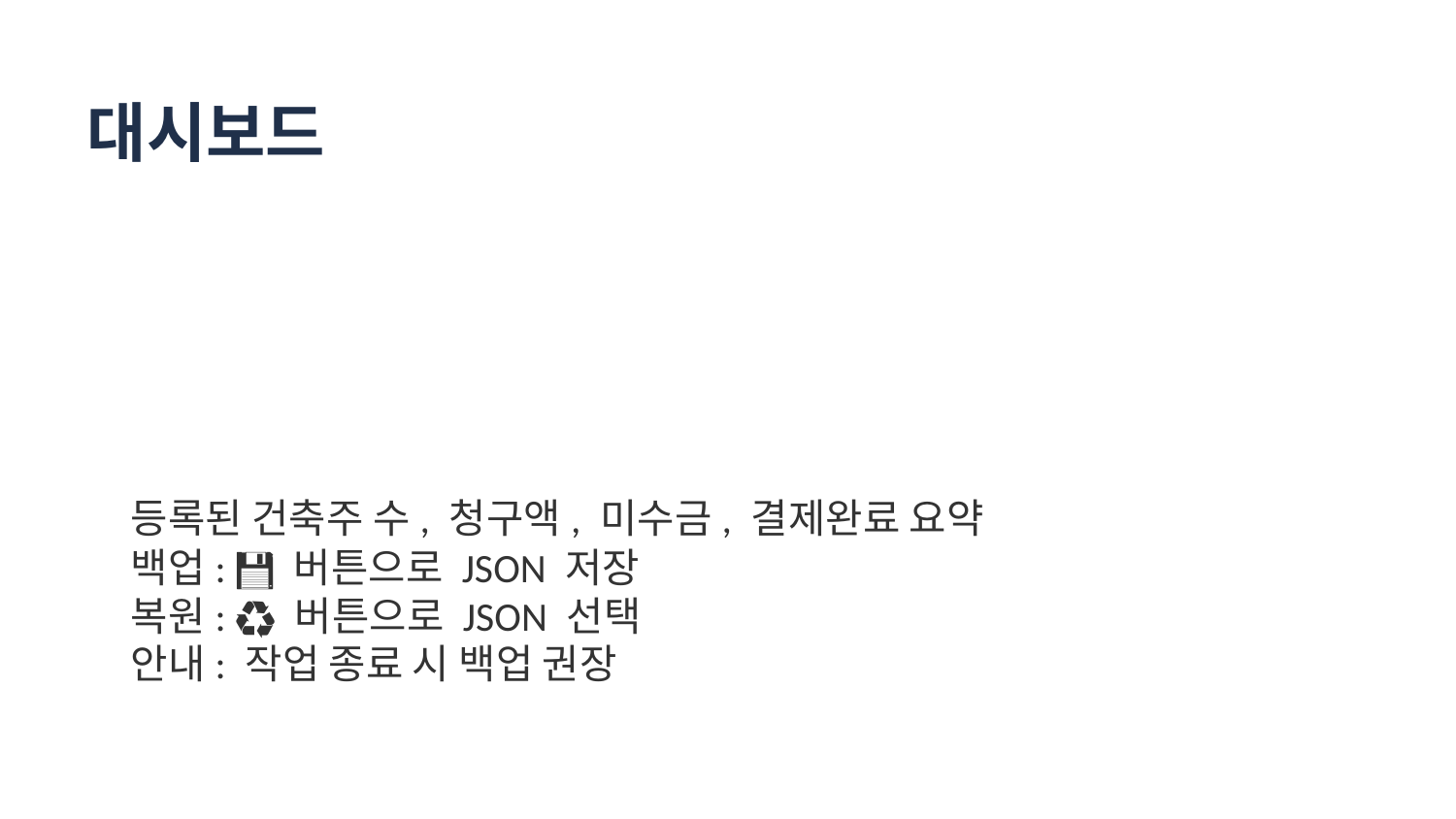

대시보드
등록된 건축주 수, 청구액, 미수금, 결제완료 요약
백업: 💾 버튼으로 JSON 저장
복원: ♻️ 버튼으로 JSON 선택
안내: 작업 종료 시 백업 권장